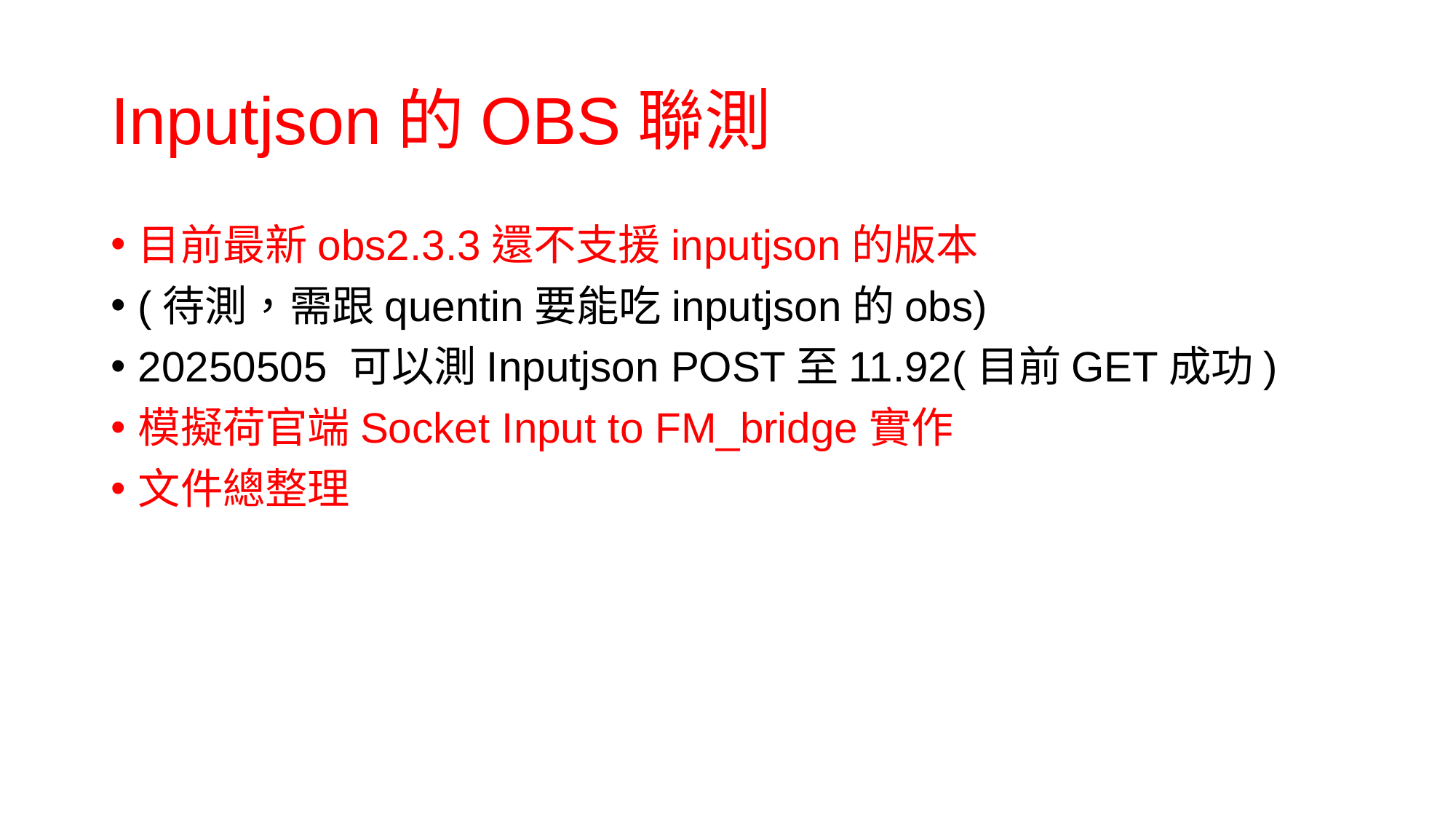

# Inputjson的OBS聯測
目前最新obs2.3.3還不支援inputjson的版本
(待測，需跟quentin要能吃inputjson的obs)
20250505 可以測Inputjson POST至11.92(目前GET成功)
模擬荷官端Socket Input to FM_bridge實作
文件總整理